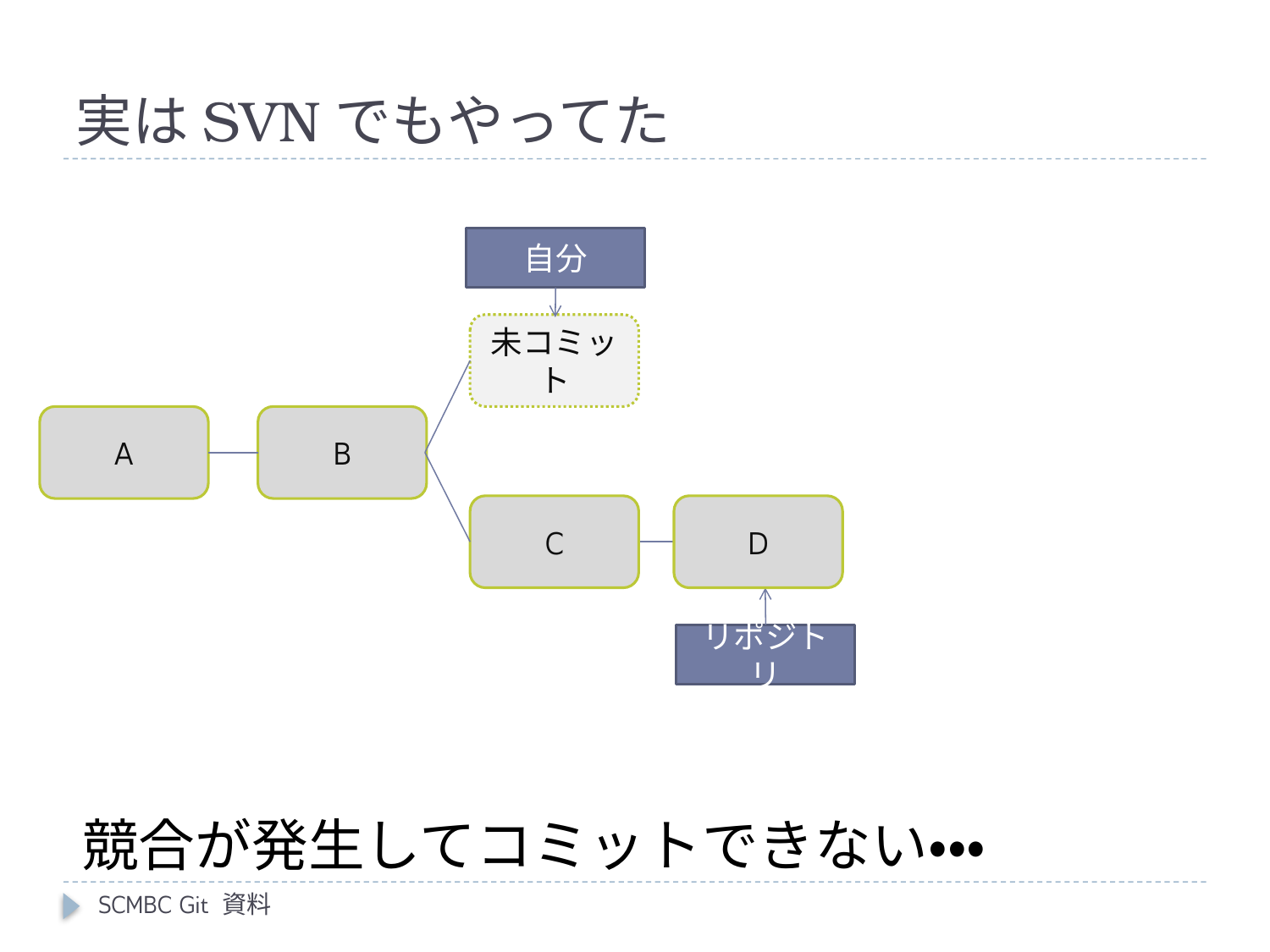

# 実はSVNでもやってた
自分
未コミット
A
B
D
C
リポジトリ
競合が発生してコミットできない・・・
SCMBC Git 資料